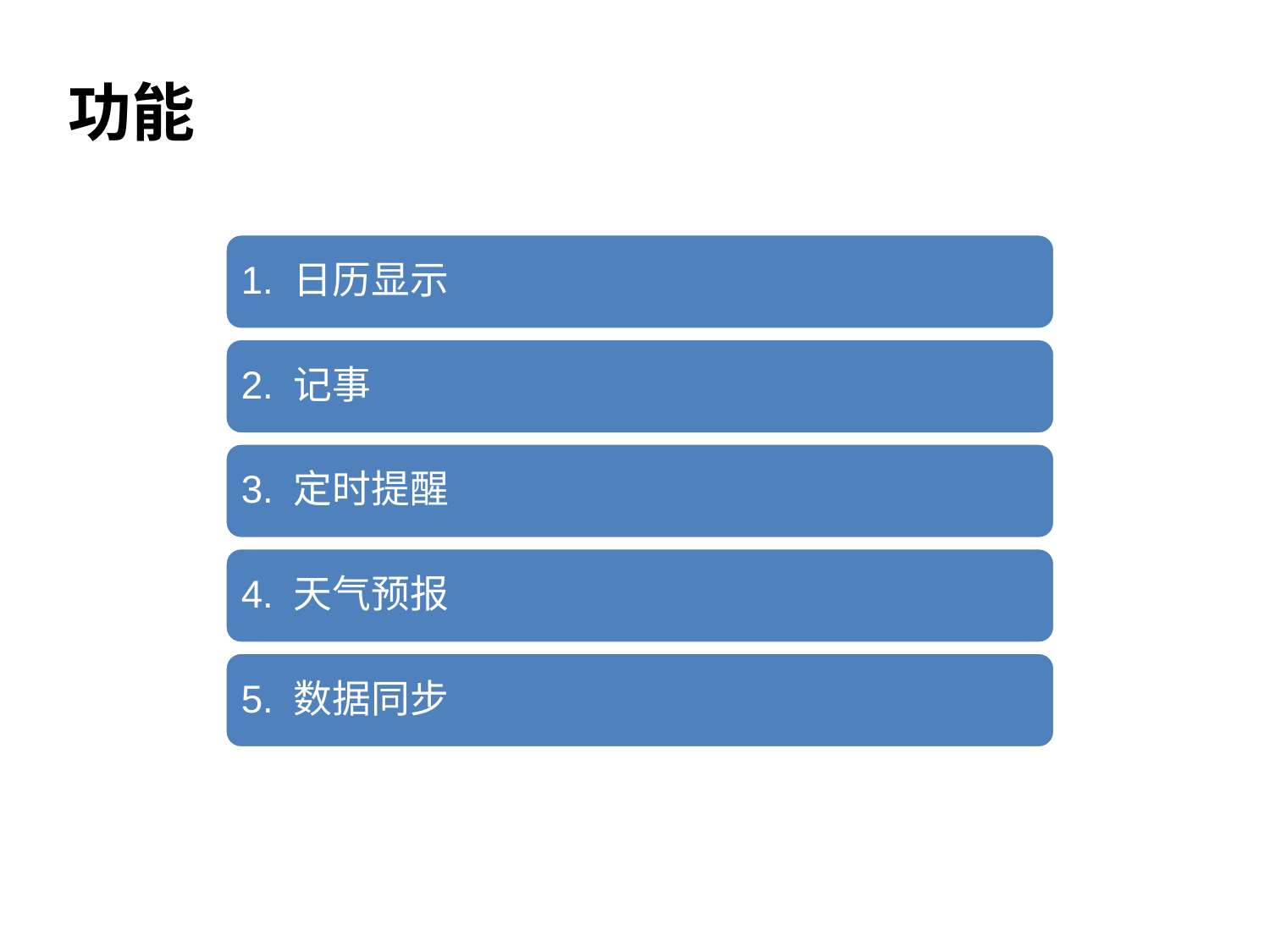

功能
1. 日历显示
2. 记事
3. 定时提醒
4. 天气预报
5. 数据同步